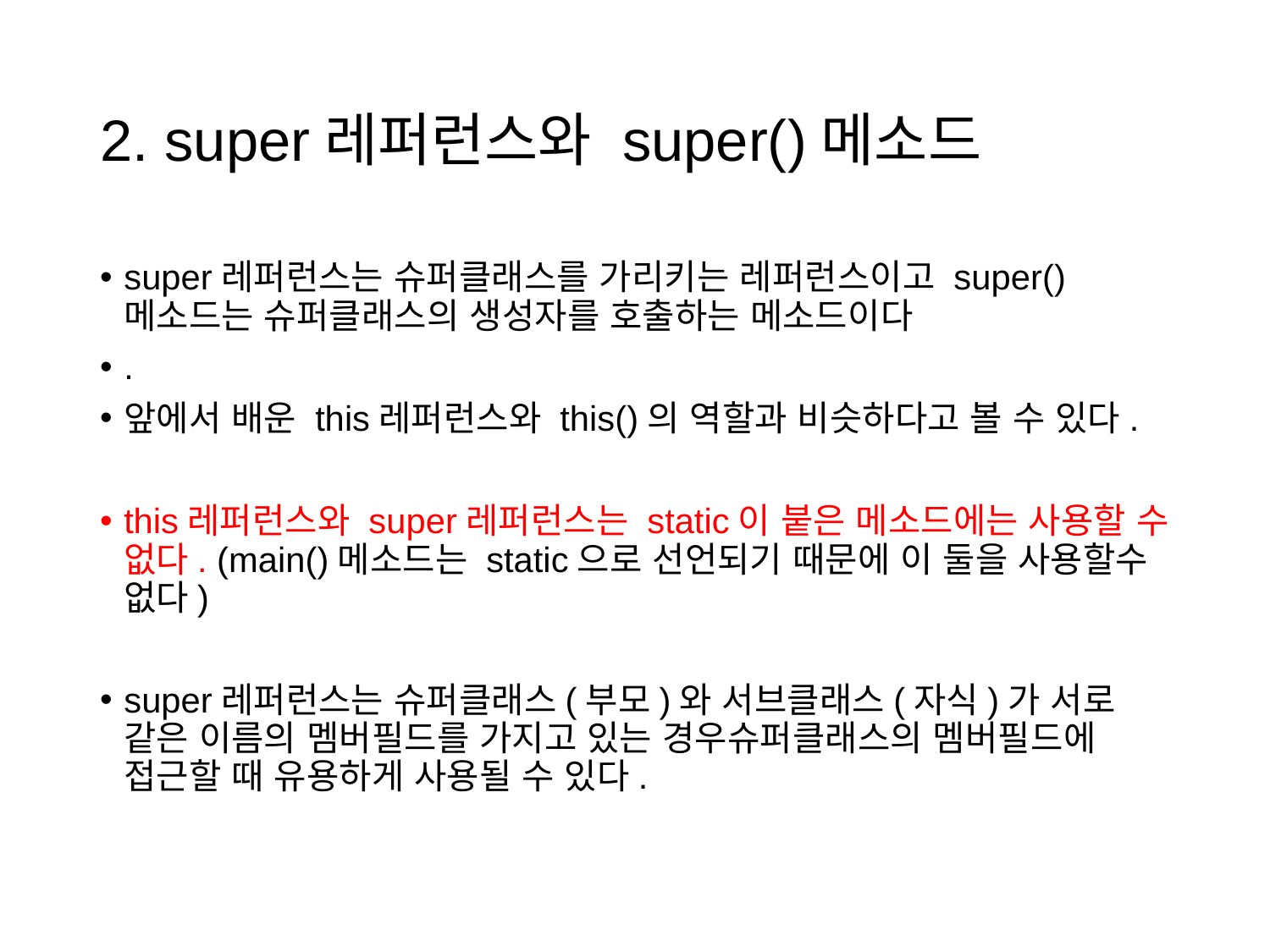

# 2. super레퍼런스와 super()메소드
super레퍼런스는 슈퍼클래스를 가리키는 레퍼런스이고 super()메소드는 슈퍼클래스의 생성자를 호출하는 메소드이다
.
앞에서 배운 this레퍼런스와 this()의 역할과 비슷하다고 볼 수 있다.

this레퍼런스와 super레퍼런스는 static이 붙은 메소드에는 사용할 수 없다. (main()메소드는 static으로 선언되기 때문에 이 둘을 사용할수 없다)

super레퍼런스는 슈퍼클래스(부모)와 서브클래스(자식)가 서로 같은 이름의 멤버필드를 가지고 있는 경우슈퍼클래스의 멤버필드에 접근할 때 유용하게 사용될 수 있다.